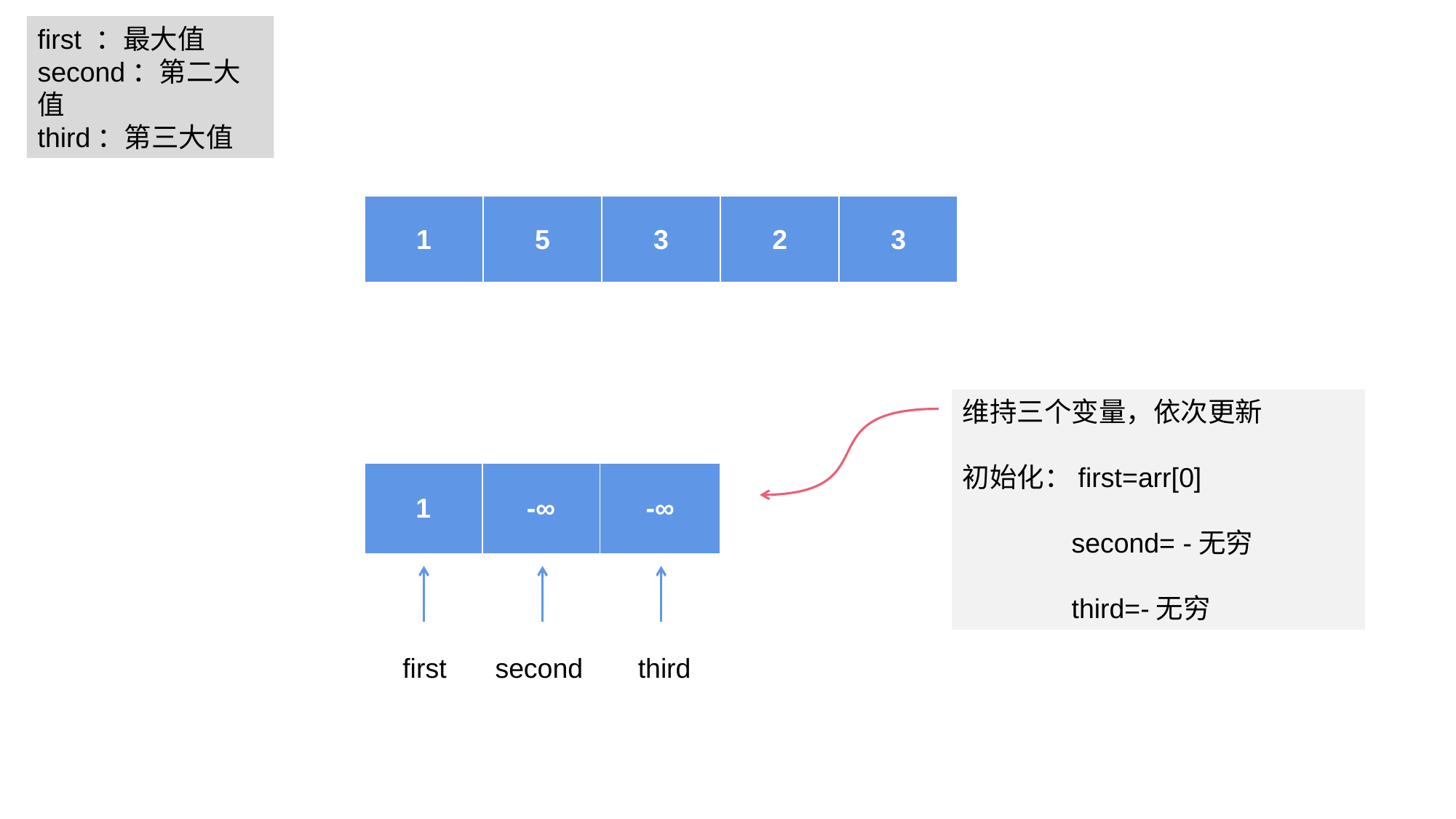

first ：最大值
second：第二大值
third：第三大值
| 1 |
| --- |
| 5 |
| --- |
| 3 |
| --- |
| 2 |
| --- |
| 3 |
| --- |
维持三个变量，依次更新

初始化：first=arr[0]

	second= -无穷

	third=-无穷
| 1 | -∞ | -∞ |
| --- | --- | --- |
first
second
third